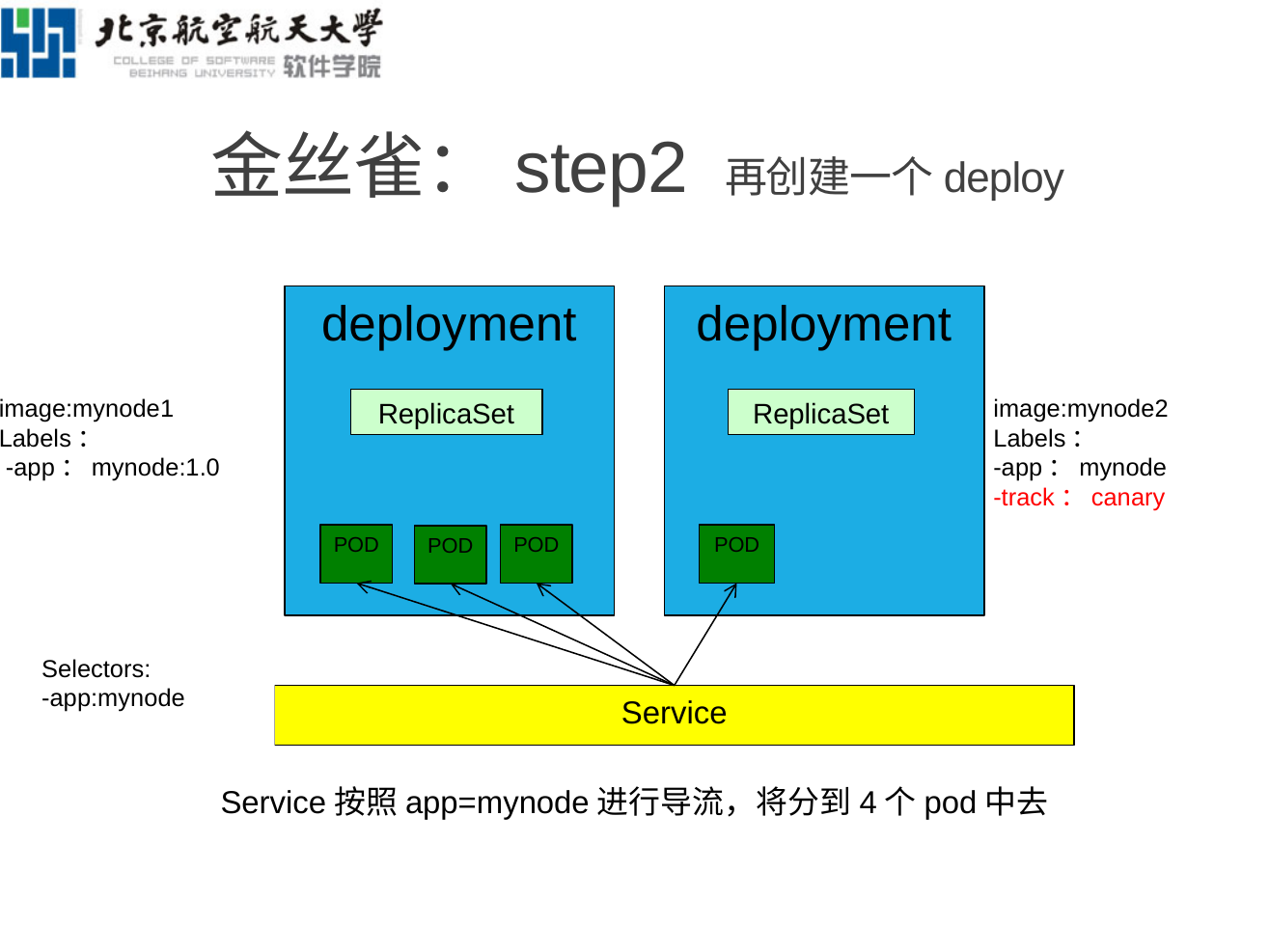

# 金丝雀：step2 再创建一个deploy
deployment
deployment
ReplicaSet
POD
image:mynode2
Labels：
-app：mynode
-track：canary
image:mynode1
Labels：
 -app：mynode:1.0
ReplicaSet
POD
POD
POD
Selectors:
-app:mynode

Service
Service按照app=mynode进行导流，将分到4个pod中去